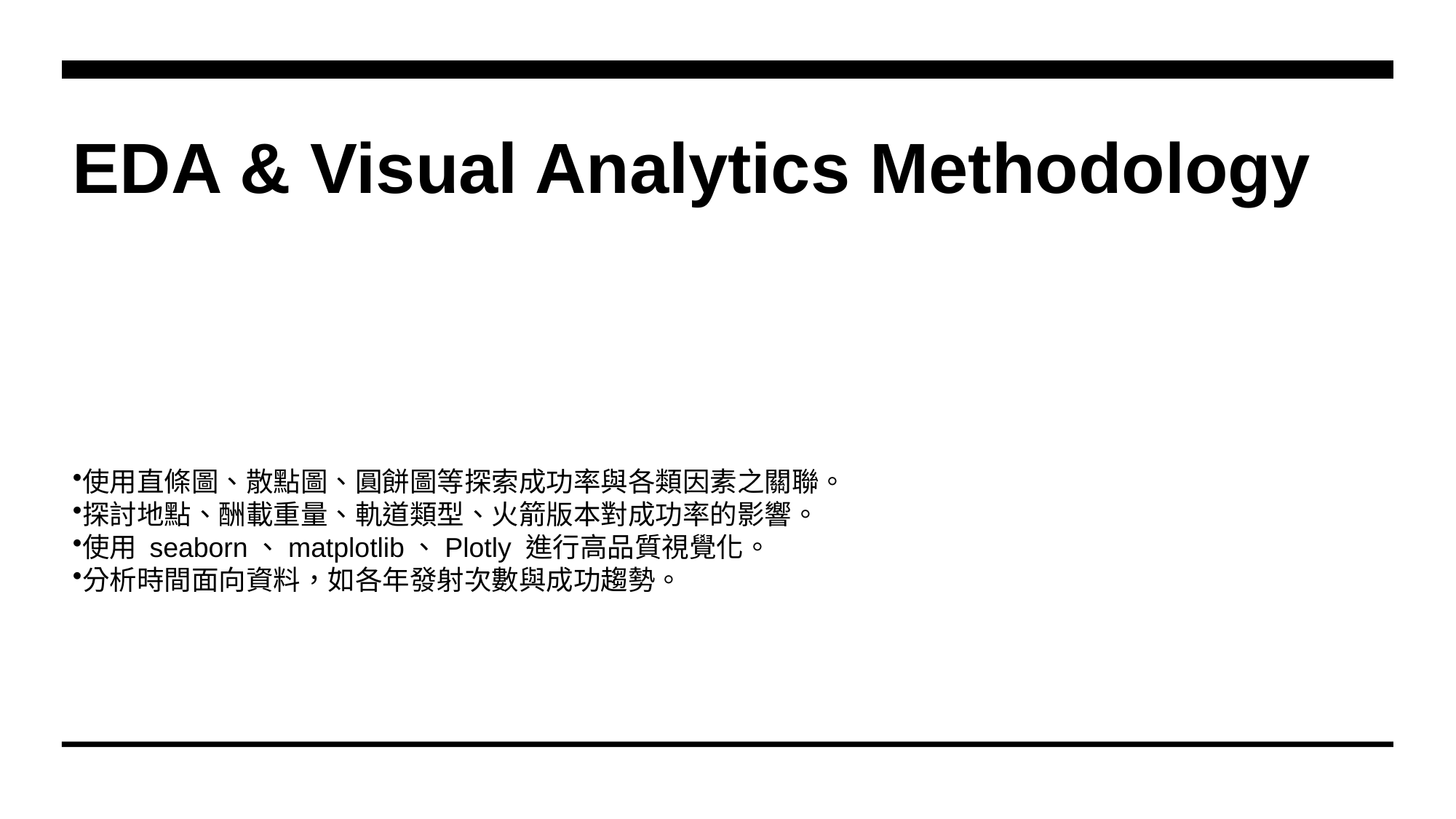

# EDA & Visual Analytics Methodology
使用直條圖、散點圖、圓餅圖等探索成功率與各類因素之關聯。
探討地點、酬載重量、軌道類型、火箭版本對成功率的影響。
使用 seaborn、matplotlib、Plotly 進行高品質視覺化。
分析時間面向資料，如各年發射次數與成功趨勢。